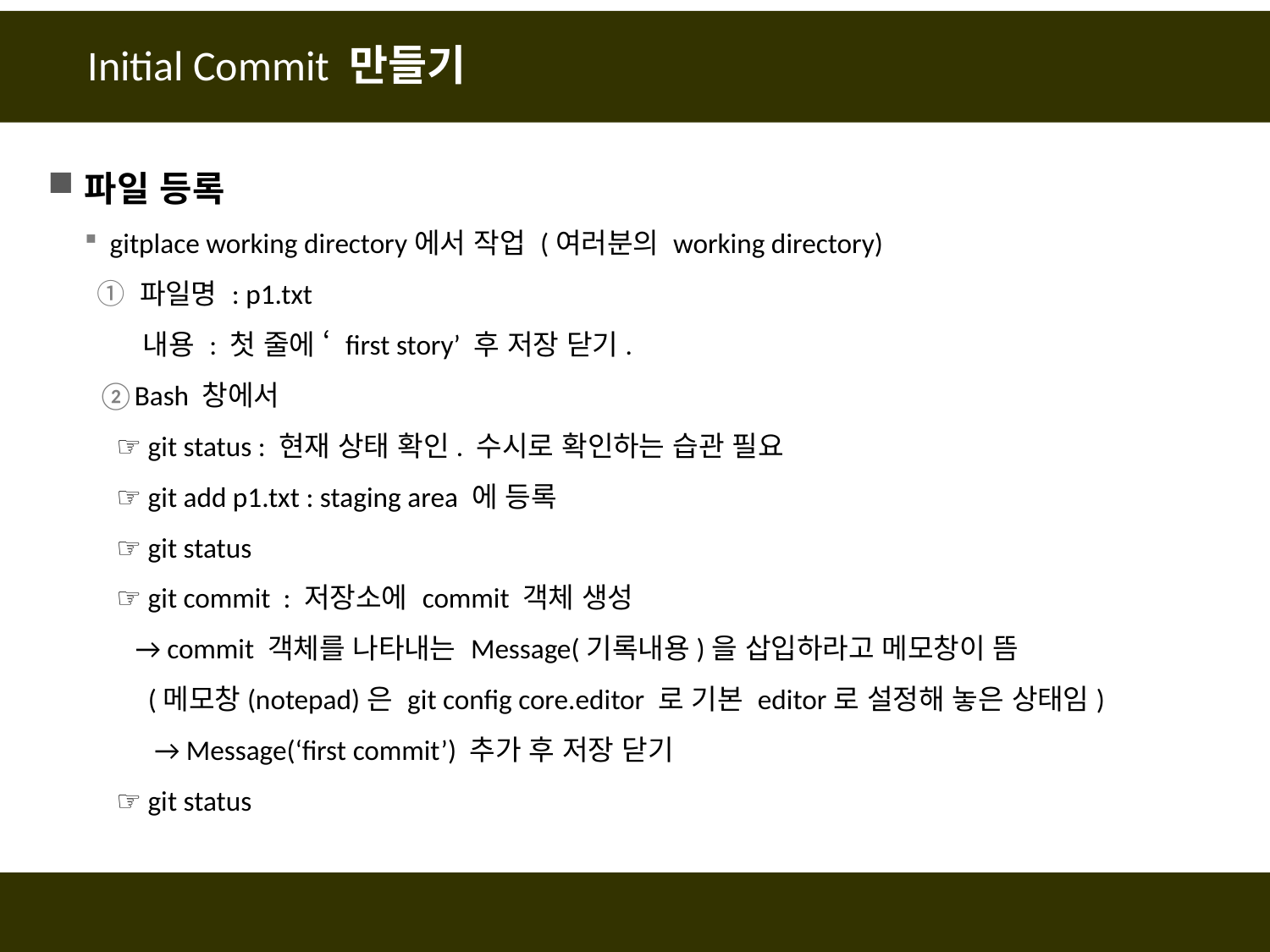

# Initial Commit 만들기
파일 등록
gitplace working directory에서 작업 (여러분의 working directory)
 파일명 : p1.txt
     내용 : 첫 줄에 ‘ first story’ 후 저장 닫기.
Bash 창에서
   ☞ git status : 현재 상태 확인. 수시로 확인하는 습관 필요
   ☞ git add p1.txt : staging area 에 등록
   ☞ git status
   ☞ git commit  : 저장소에 commit 객체 생성
      → commit 객체를 나타내는 Message(기록내용)을 삽입하라고 메모창이 뜸
        (메모창(notepad)은 git config core.editor 로 기본 editor로 설정해 놓은 상태임)
           → Message(‘first commit’) 추가 후 저장 닫기
     ☞ git status